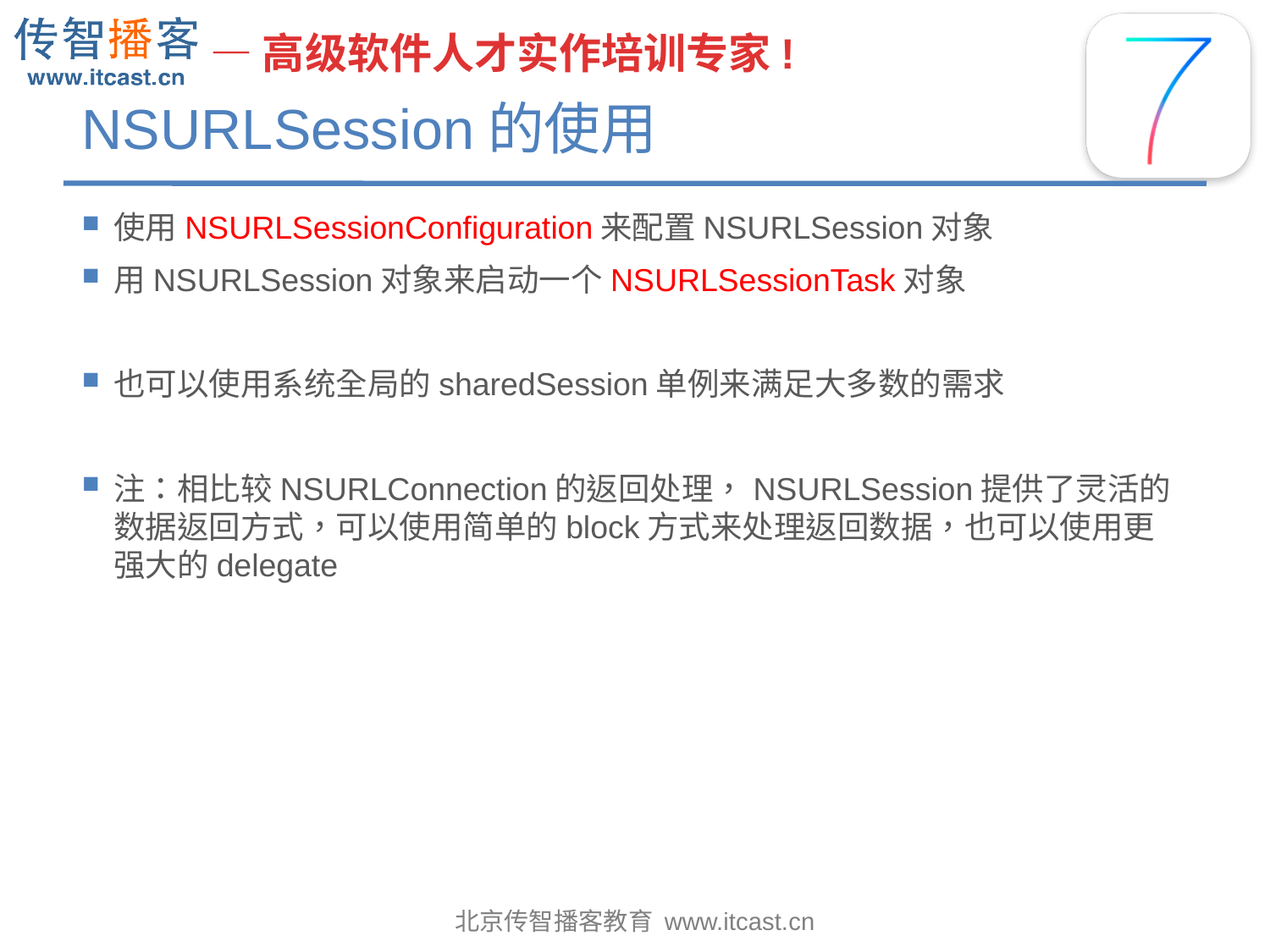

# NSURLSession的使用
使用NSURLSessionConfiguration来配置NSURLSession对象
用NSURLSession对象来启动一个NSURLSessionTask对象

也可以使用系统全局的sharedSession单例来满足大多数的需求

注：相比较NSURLConnection的返回处理，NSURLSession提供了灵活的数据返回方式，可以使用简单的block方式来处理返回数据，也可以使用更强大的delegate